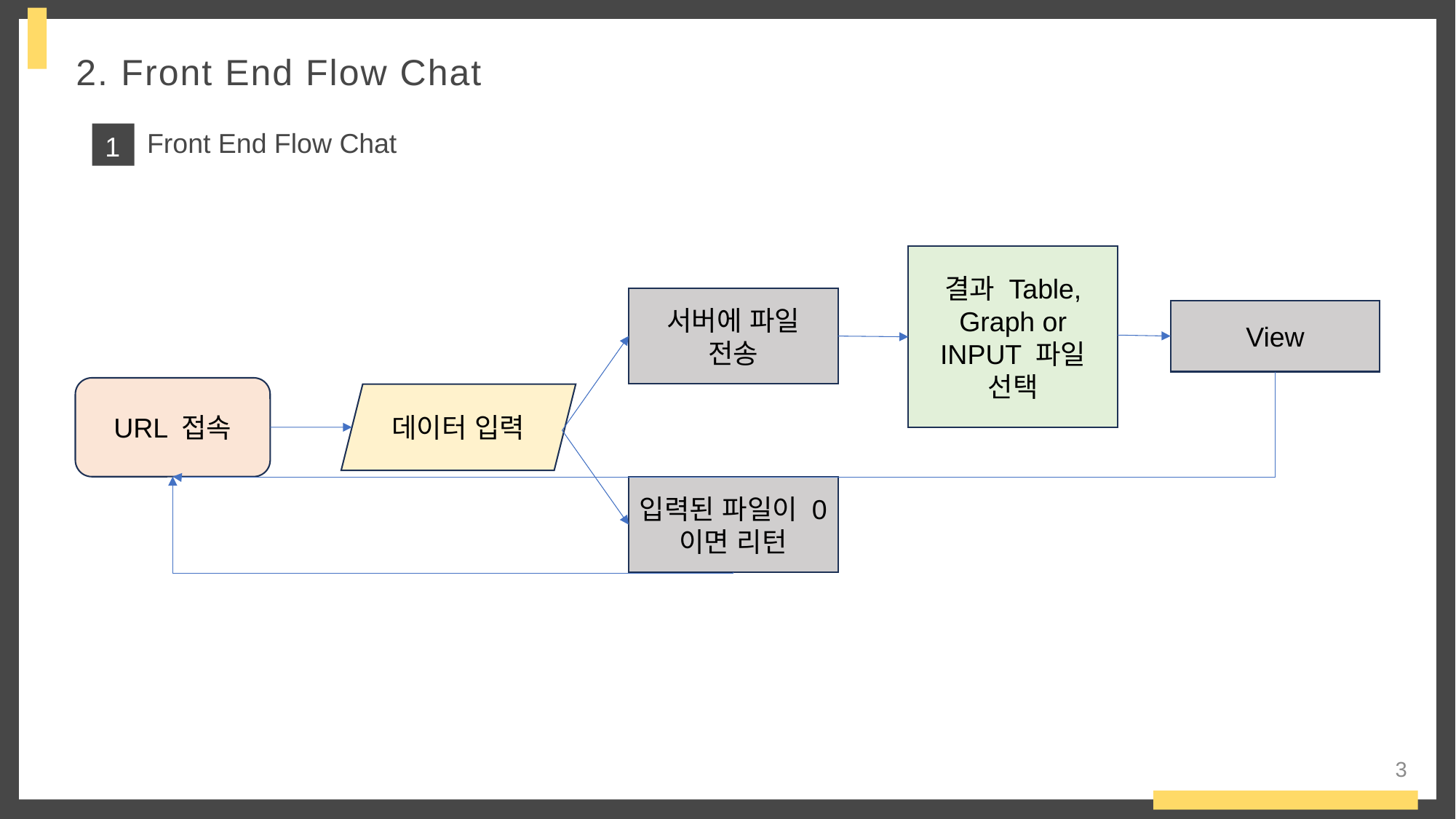

2. Front End Flow Chat
Front End Flow Chat
1
결과 Table,
Graph or INPUT 파일 선택
서버에 파일 전송
View
URL 접속
데이터 입력
입력된 파일이 0이면 리턴